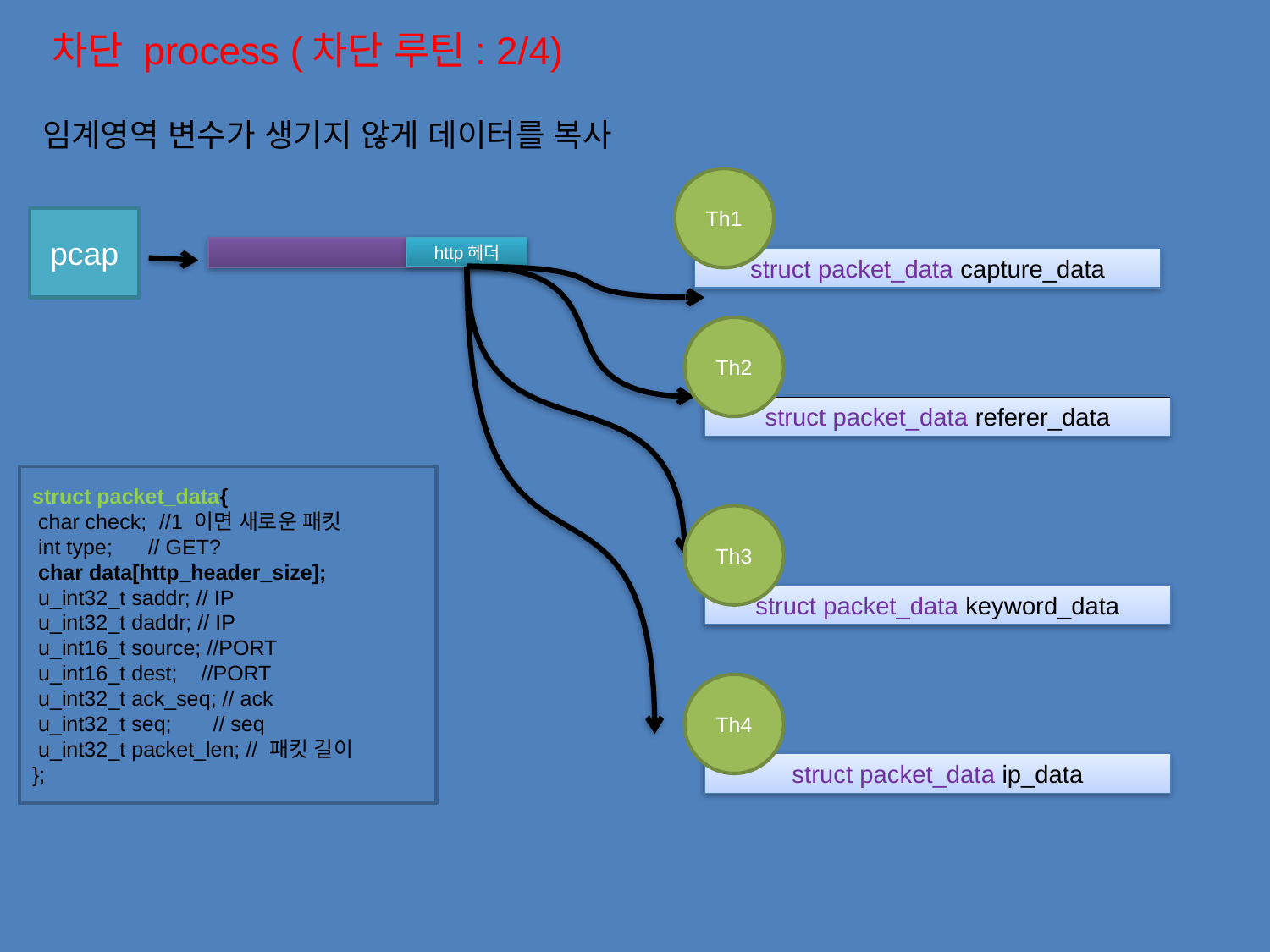

차단 process (차단 루틴: 2/4)
임계영역 변수가 생기지 않게 데이터를 복사
Th1
pcap

http헤더
struct packet_data capture_data
Th2
struct packet_data referer_data
struct packet_data{
 char check;	//1 이면 새로운 패킷
 int type;      // GET?
 char data[http_header_size];
 u_int32_t saddr; // IP
 u_int32_t daddr; // IP
 u_int16_t source; //PORT
 u_int16_t dest;    //PORT
 u_int32_t ack_seq; // ack
 u_int32_t seq;       // seq
 u_int32_t packet_len; // 패킷 길이
};
Th3
struct packet_data keyword_data
Th4
struct packet_data ip_data